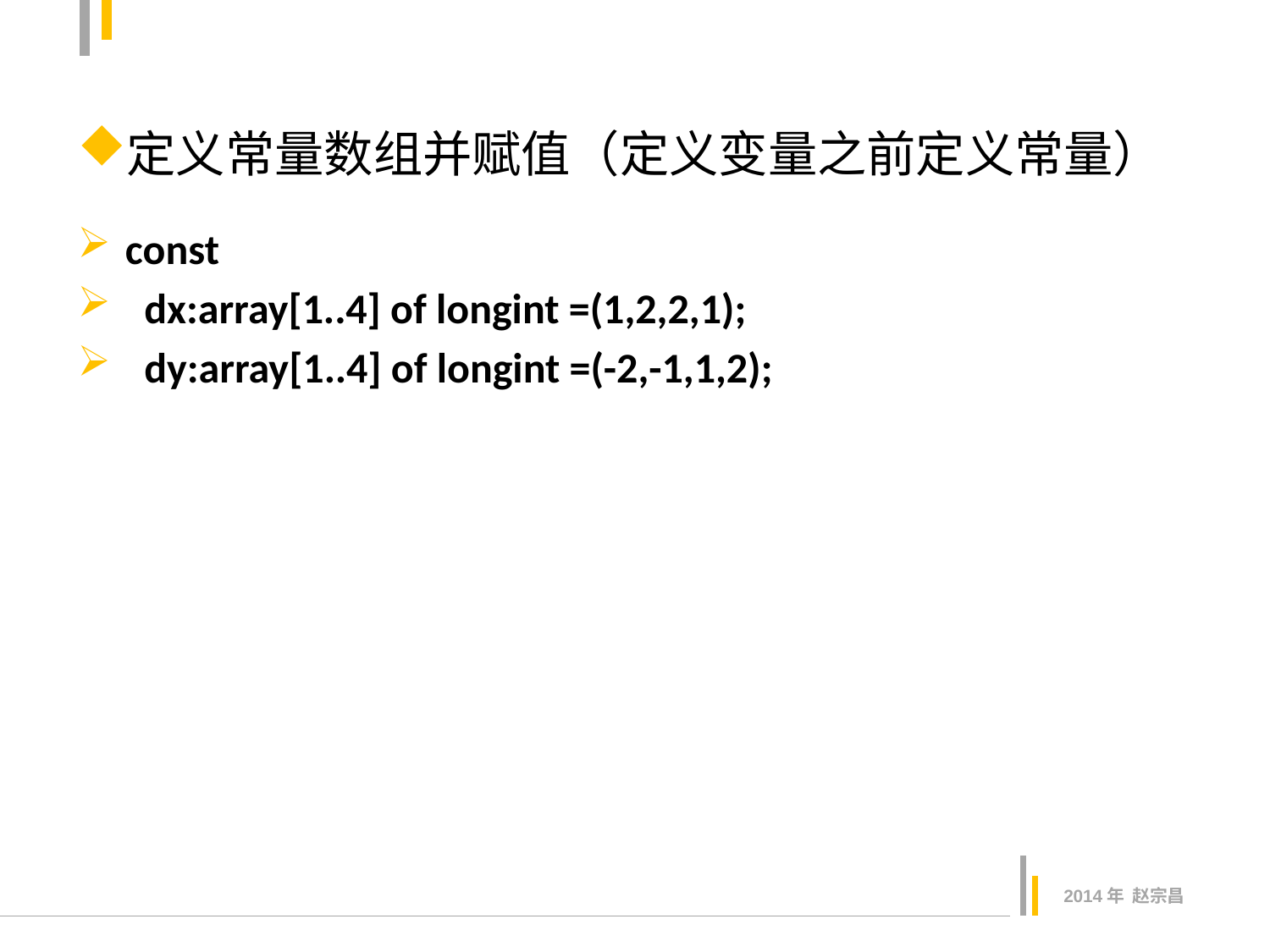

#
定义常量数组并赋值（定义变量之前定义常量）
const
  dx:array[1..4] of longint =(1,2,2,1);
  dy:array[1..4] of longint =(-2,-1,1,2);